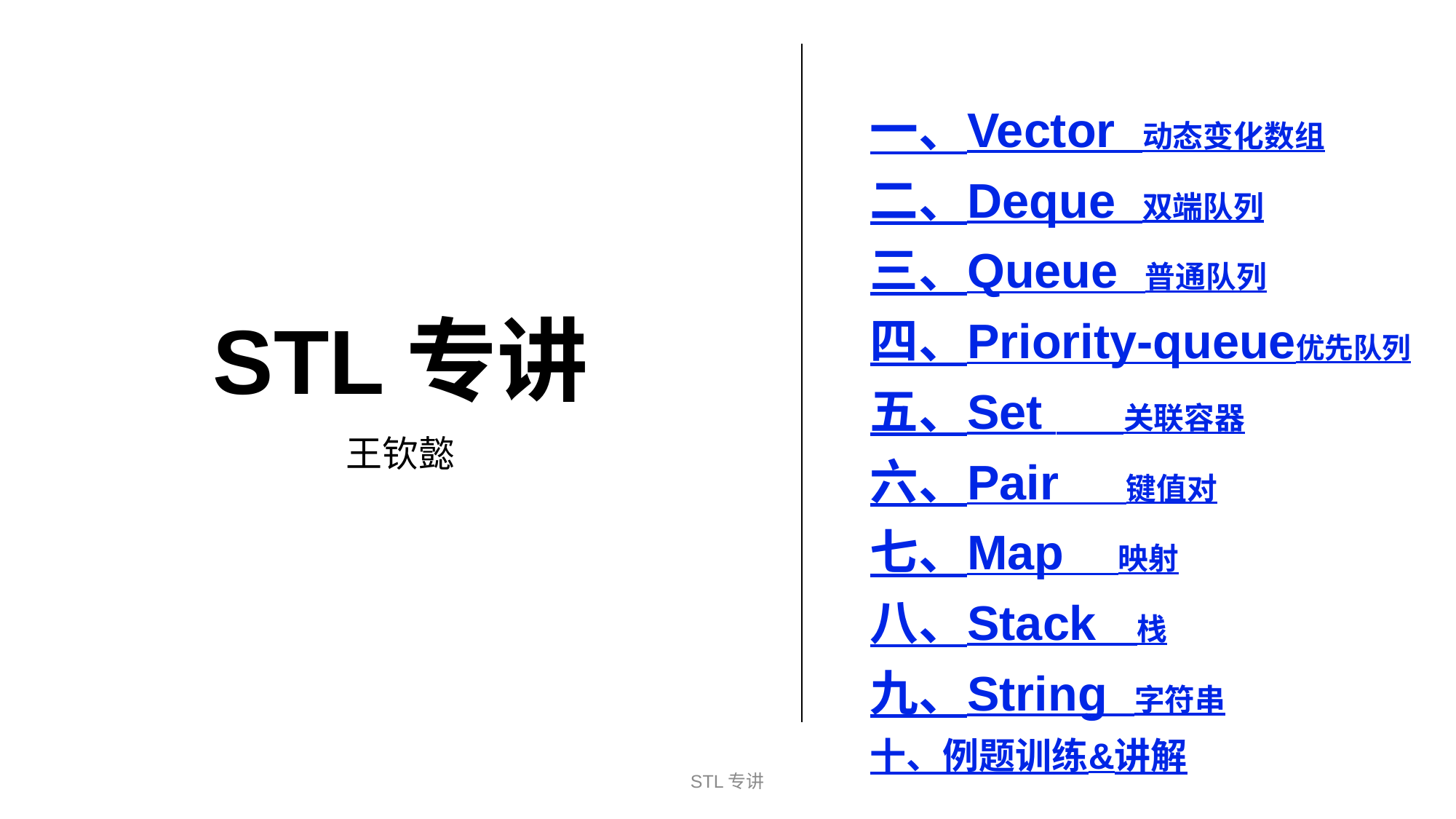

一、Vector  动态变化数组
二、Deque  双端队列
三、Queue  普通队列
四、Priority-queue优先队列
五、Set      关联容器
六、Pair     键值对
七、Map    映射
八、Stack   栈
九、String  字符串
十、例题训练&讲解
# STL专讲
王钦懿

STL专讲
1